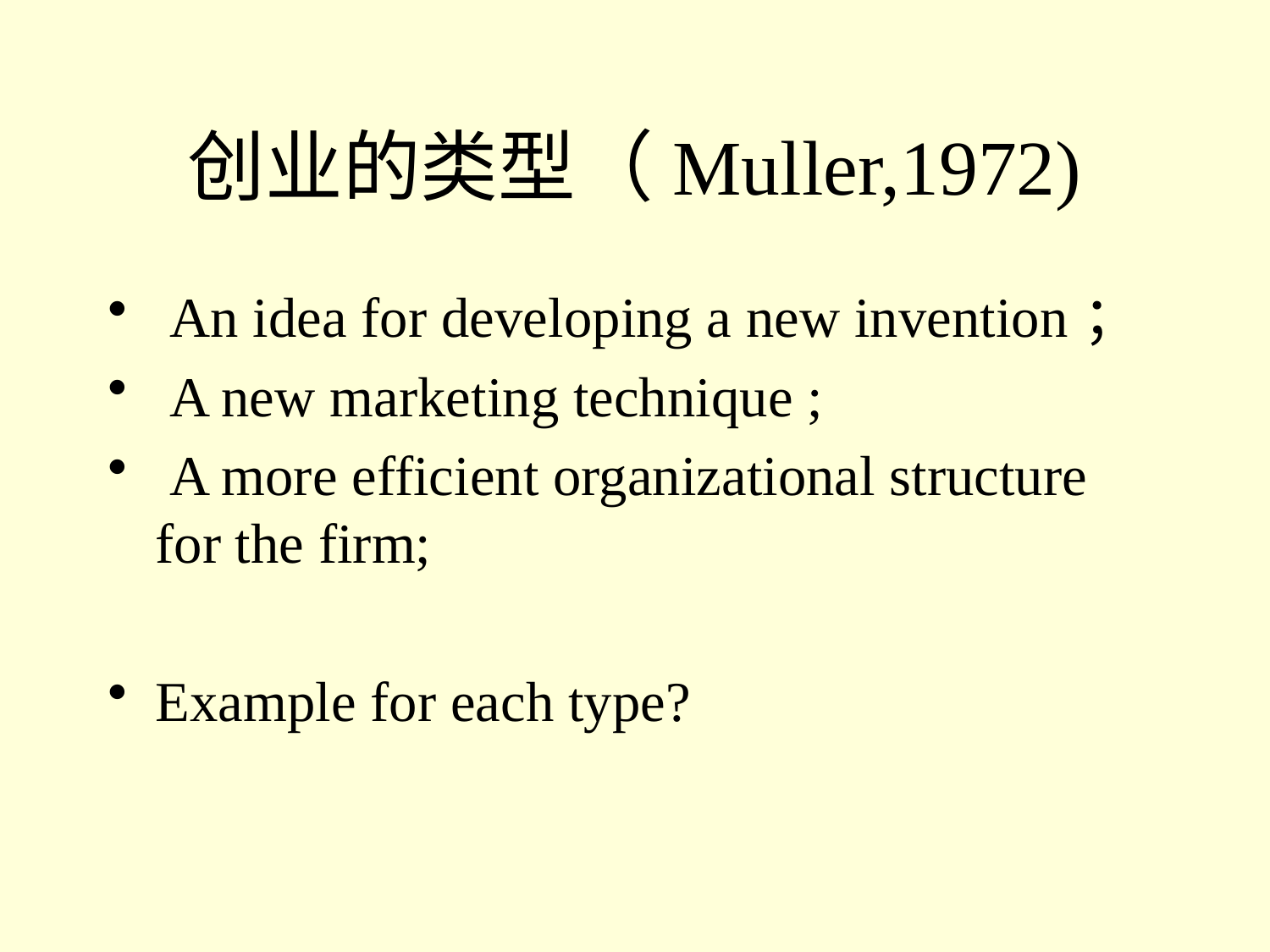

# 创业的类型（Muller,1972)
 An idea for developing a new invention；
 A new marketing technique ;
 A more efficient organizational structure for the firm;

Example for each type?